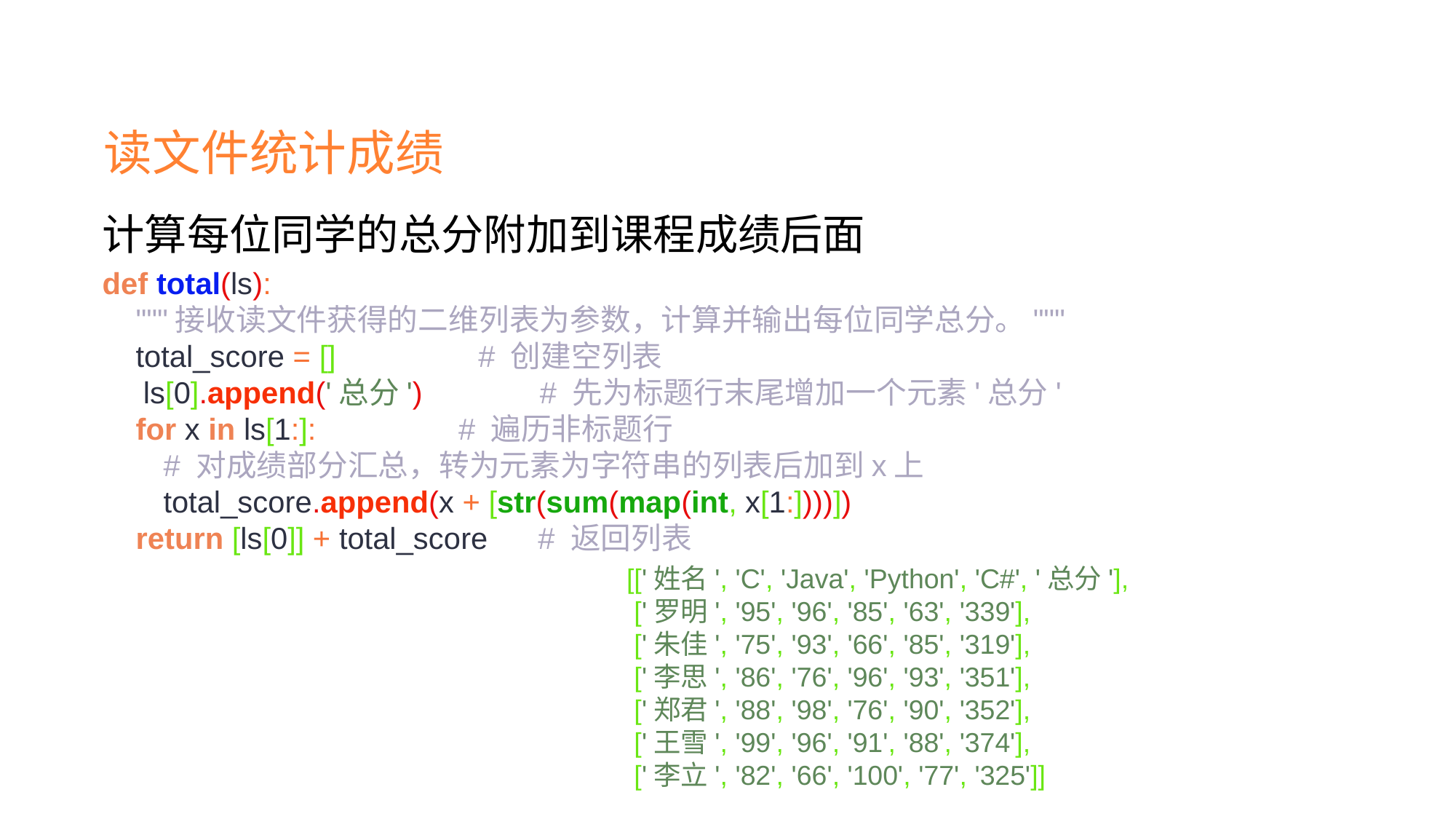

读文件统计成绩
计算每位同学的总分附加到课程成绩后面
def total(ls):
    """接收读文件获得的二维列表为参数，计算并输出每位同学总分。"""
    total_score = []                 # 创建空列表
     ls[0].append('总分')              # 先为标题行末尾增加一个元素'总分'
    for x in ls[1:]:                 # 遍历非标题行
        # 对成绩部分汇总，转为元素为字符串的列表后加到x上
        total_score.append(x + [str(sum(map(int, x[1:])))])
    return [ls[0]] + total_score      # 返回列表
[['姓名', 'C', 'Java', 'Python', 'C#', '总分'],
 ['罗明', '95', '96', '85', '63', '339'],
 ['朱佳', '75', '93', '66', '85', '319'],
 ['李思', '86', '76', '96', '93', '351'],
 ['郑君', '88', '98', '76', '90', '352'],
 ['王雪', '99', '96', '91', '88', '374'],
 ['李立', '82', '66', '100', '77', '325']]